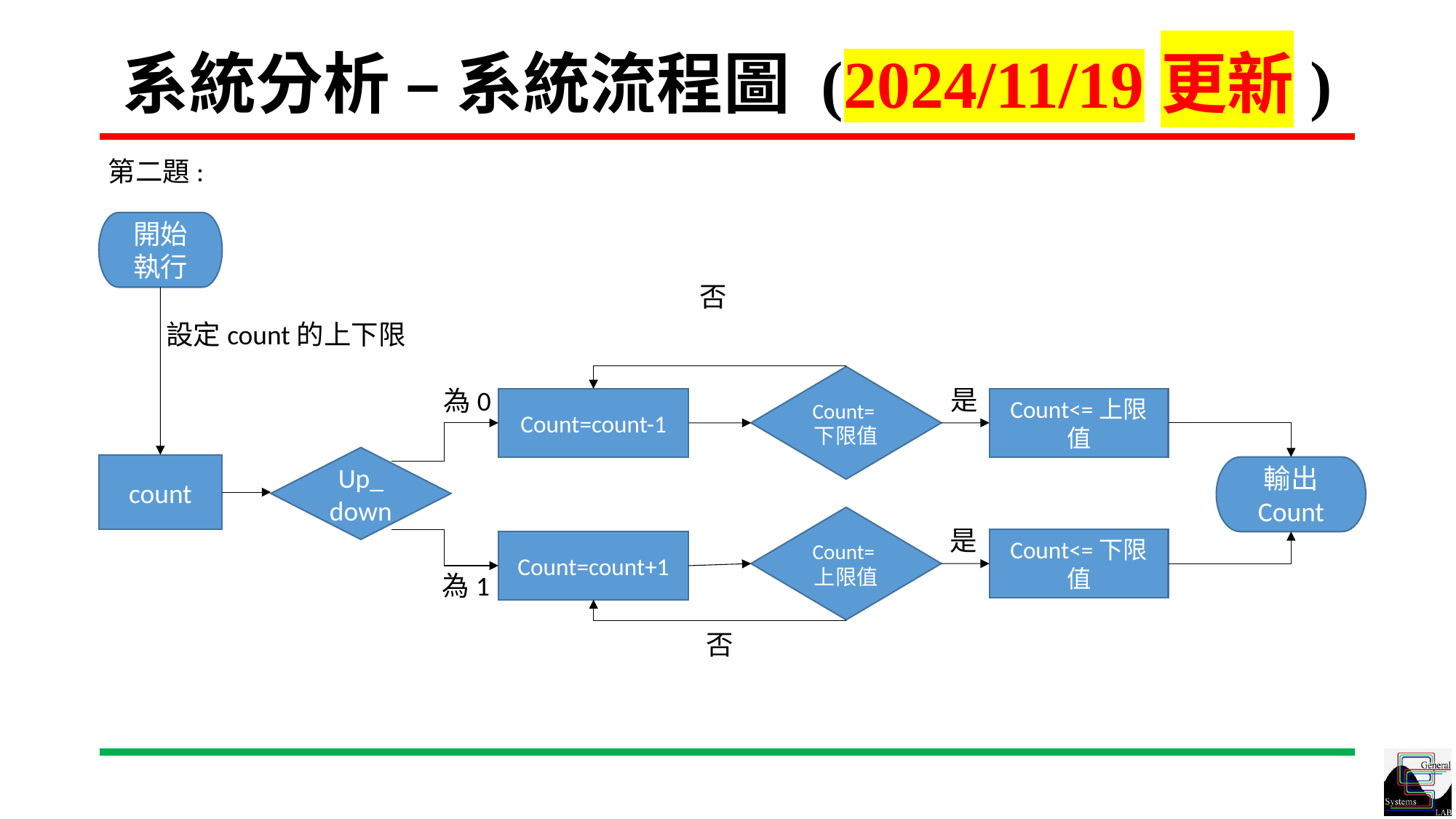

# 系統分析 – 系統流程圖 (2024/11/19更新)
第二題:
開始
執行
否
設定count的上下限
Count=下限值
是
為0
Count=count-1
Count<=上限值
Up_
down
count
輸出
Count
Count=上限值
是
Count<=下限值
Count=count+1
為1
否